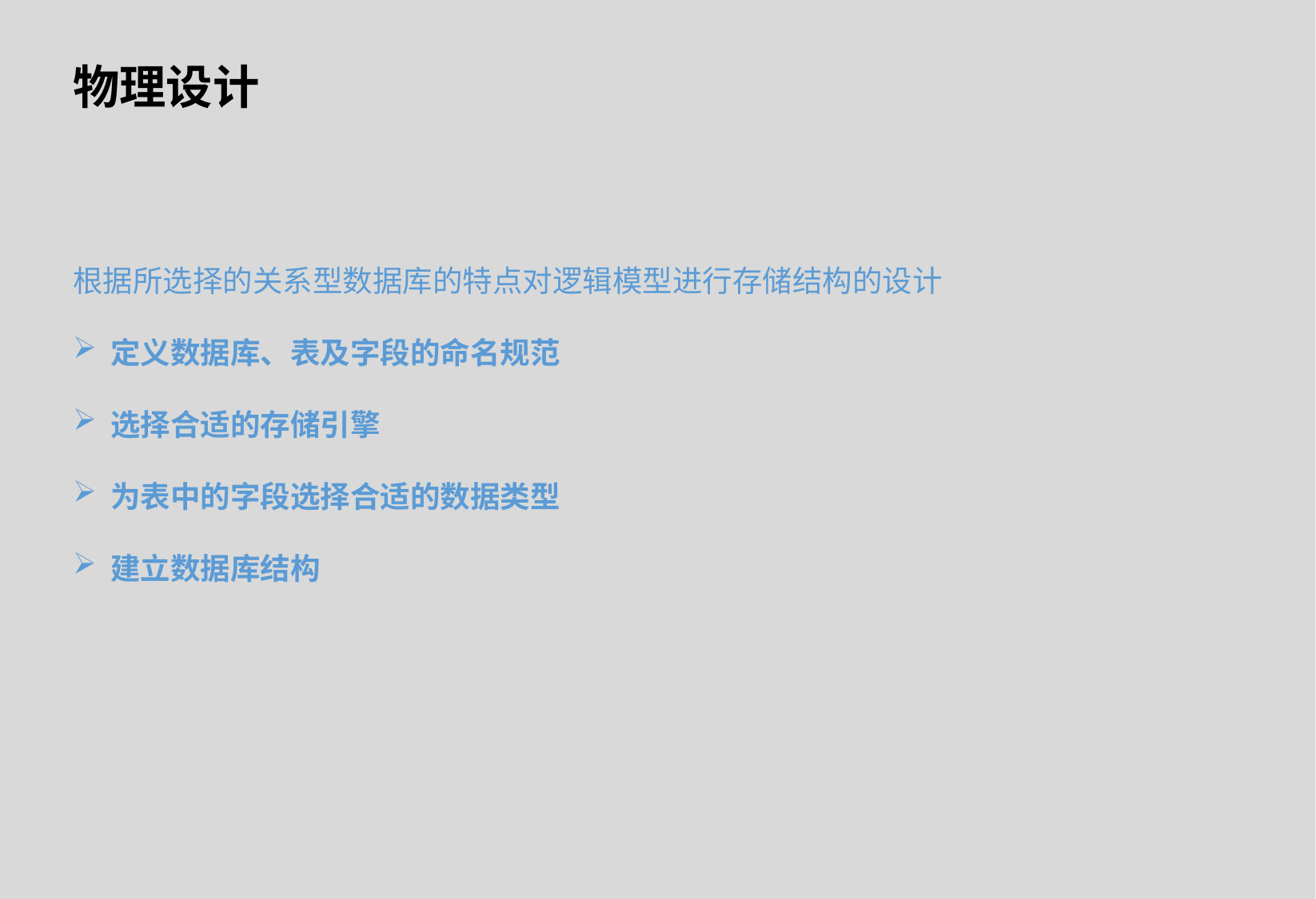

物理设计
根据所选择的关系型数据库的特点对逻辑模型进行存储结构的设计

定义数据库、表及字段的命名规范

选择合适的存储引擎

为表中的字段选择合适的数据类型

建立数据库结构